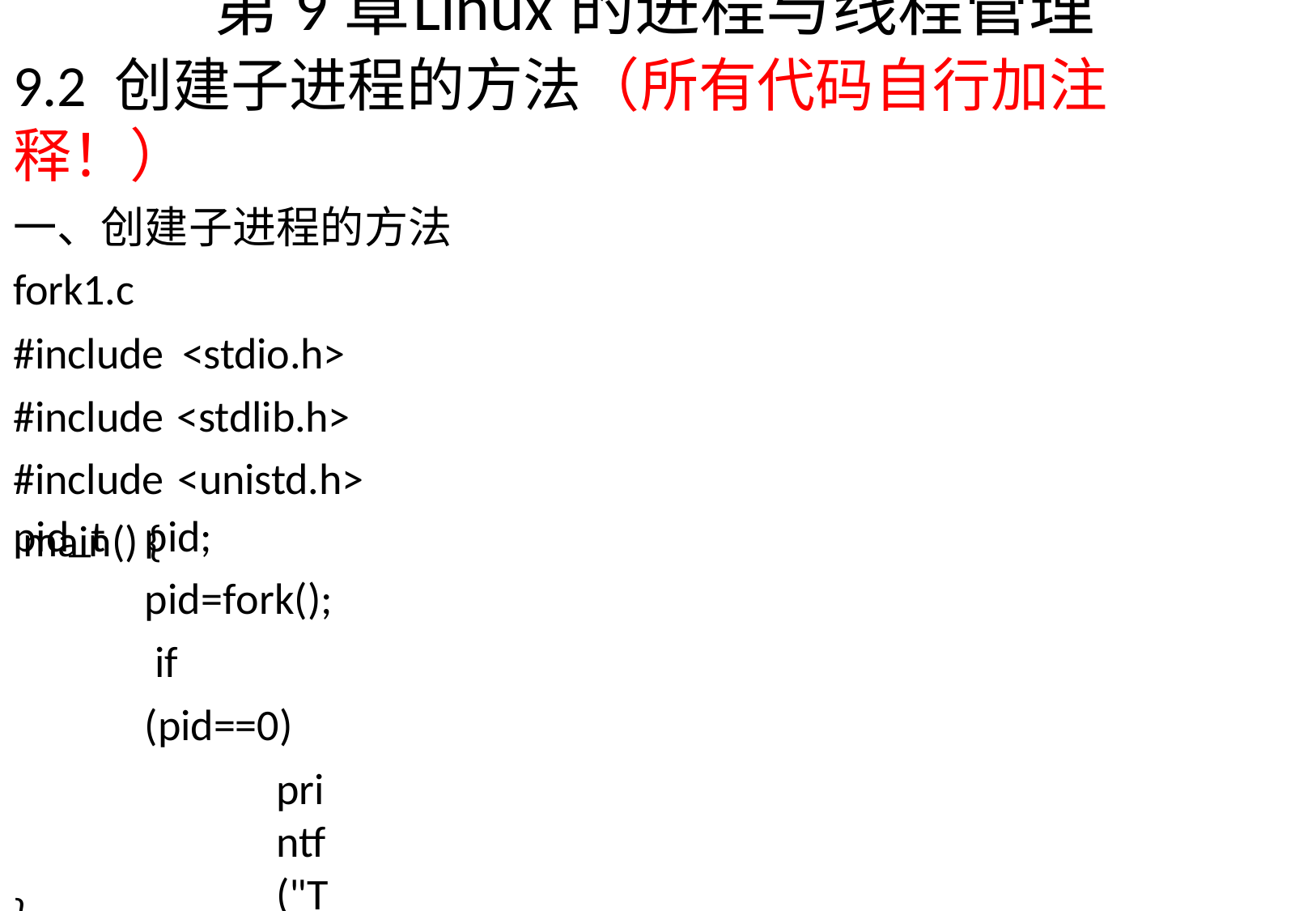

# 第9章	Linux的进程与线程管理
9.2 创建子进程的方法（所有代码自行加注释！）
一、创建子进程的方法
fork1.c
#include <stdio.h>  #include <stdlib.h>  #include <unistd.h>  main() {
pid;  pid=fork();  if (pid==0)
printf("This is child process.\n");
else
printf("This is parent process.My child is %d.\n",pid);
pid_t
}